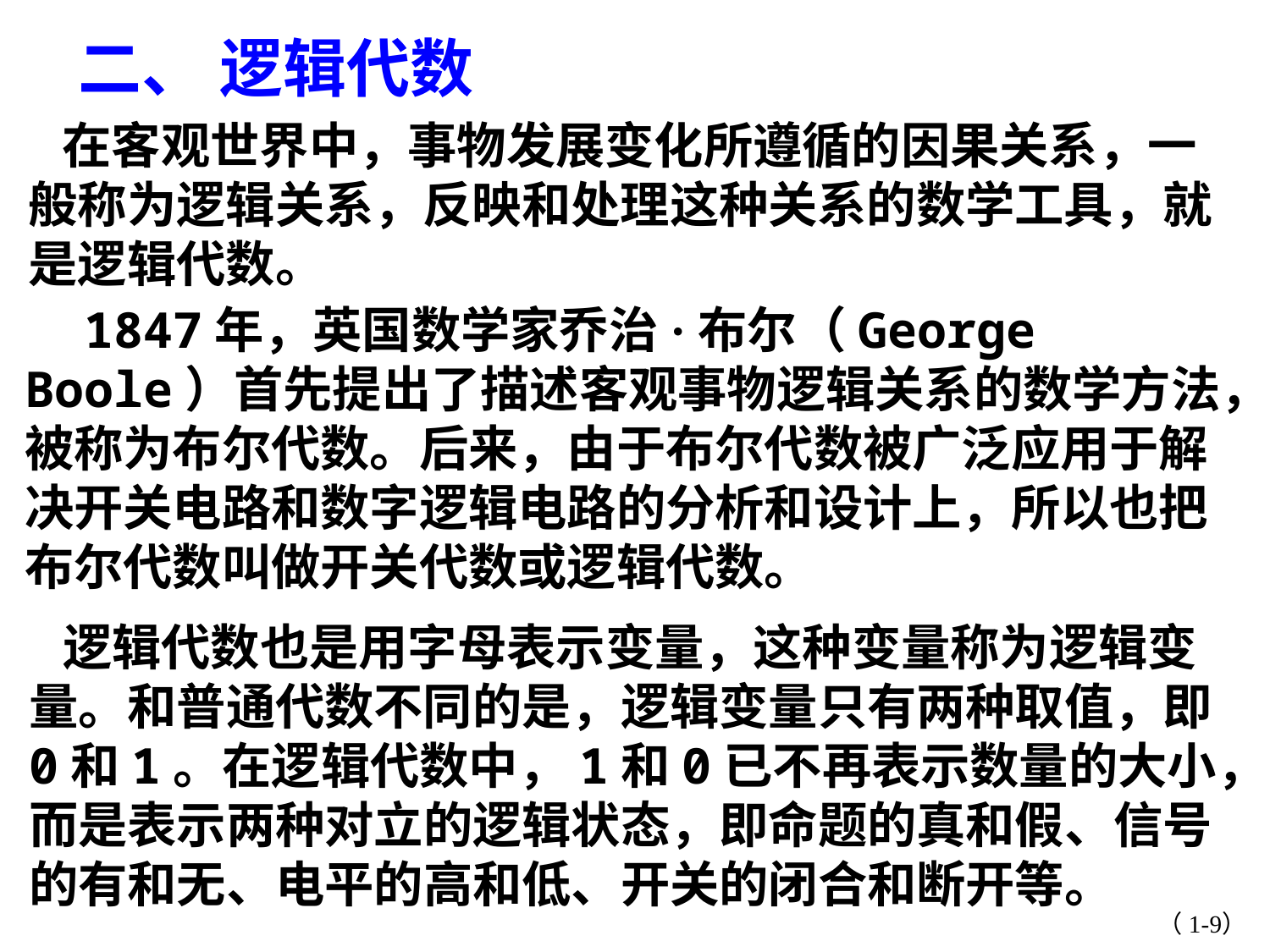

二、 逻辑代数
  在客观世界中，事物发展变化所遵循的因果关系，一般称为逻辑关系，反映和处理这种关系的数学工具，就是逻辑代数。
  1847年，英国数学家乔治·布尔（George  Boole）首先提出了描述客观事物逻辑关系的数学方法，被称为布尔代数。后来，由于布尔代数被广泛应用于解决开关电路和数字逻辑电路的分析和设计上，所以也把布尔代数叫做开关代数或逻辑代数。
  逻辑代数也是用字母表示变量，这种变量称为逻辑变量。和普通代数不同的是，逻辑变量只有两种取值，即0和1。在逻辑代数中，1和0已不再表示数量的大小，而是表示两种对立的逻辑状态，即命题的真和假、信号的有和无、电平的高和低、开关的闭合和断开等。
（1-9）